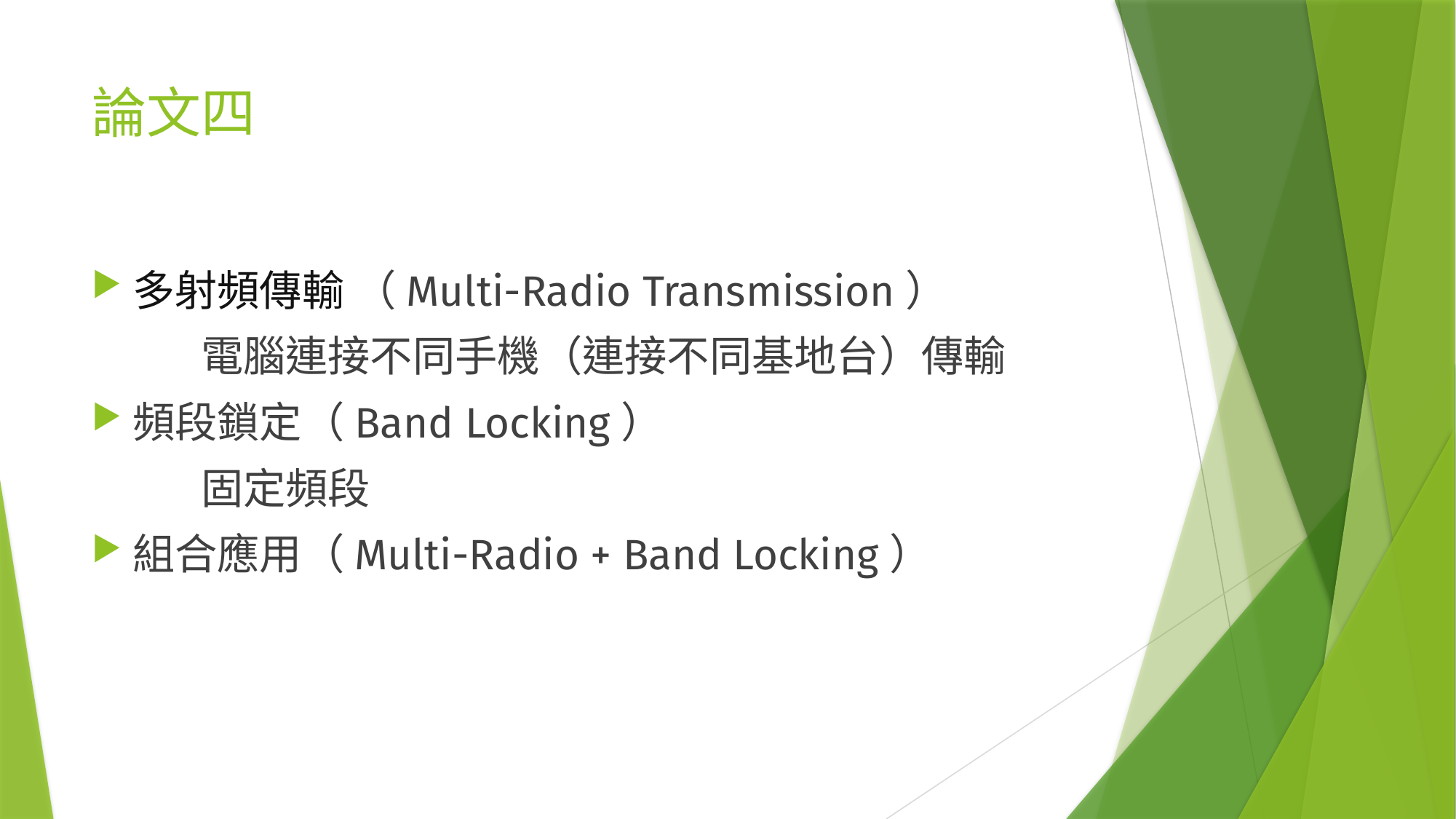

# 論文四
多射頻傳輸 （Multi-Radio Transmission）
	電腦連接不同手機（連接不同基地台）傳輸
頻段鎖定（Band Locking）
	固定頻段
組合應用（Multi-Radio + Band Locking）